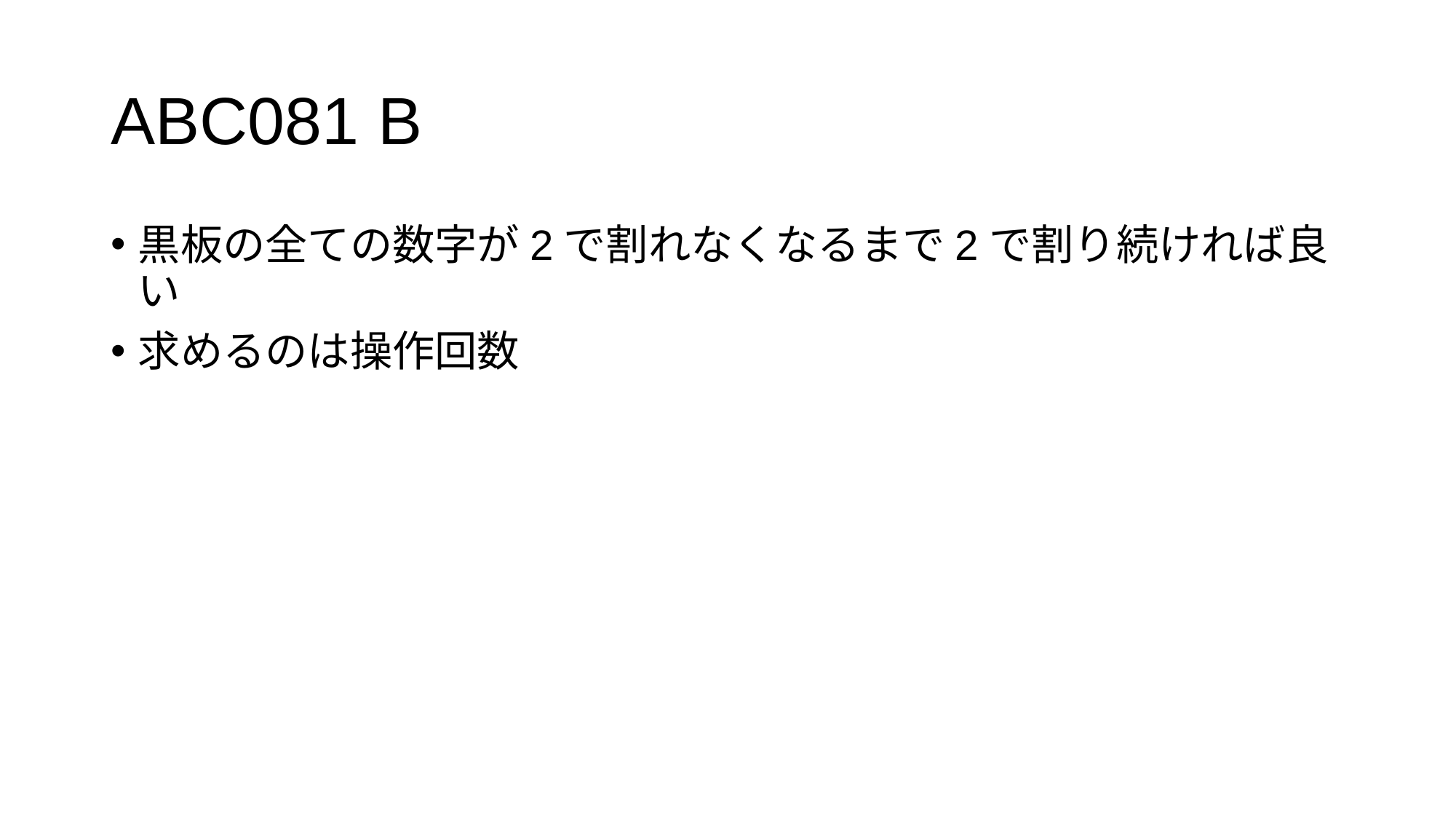

# ABC081 B
黒板の全ての数字が2で割れなくなるまで2で割り続ければ良い
求めるのは操作回数